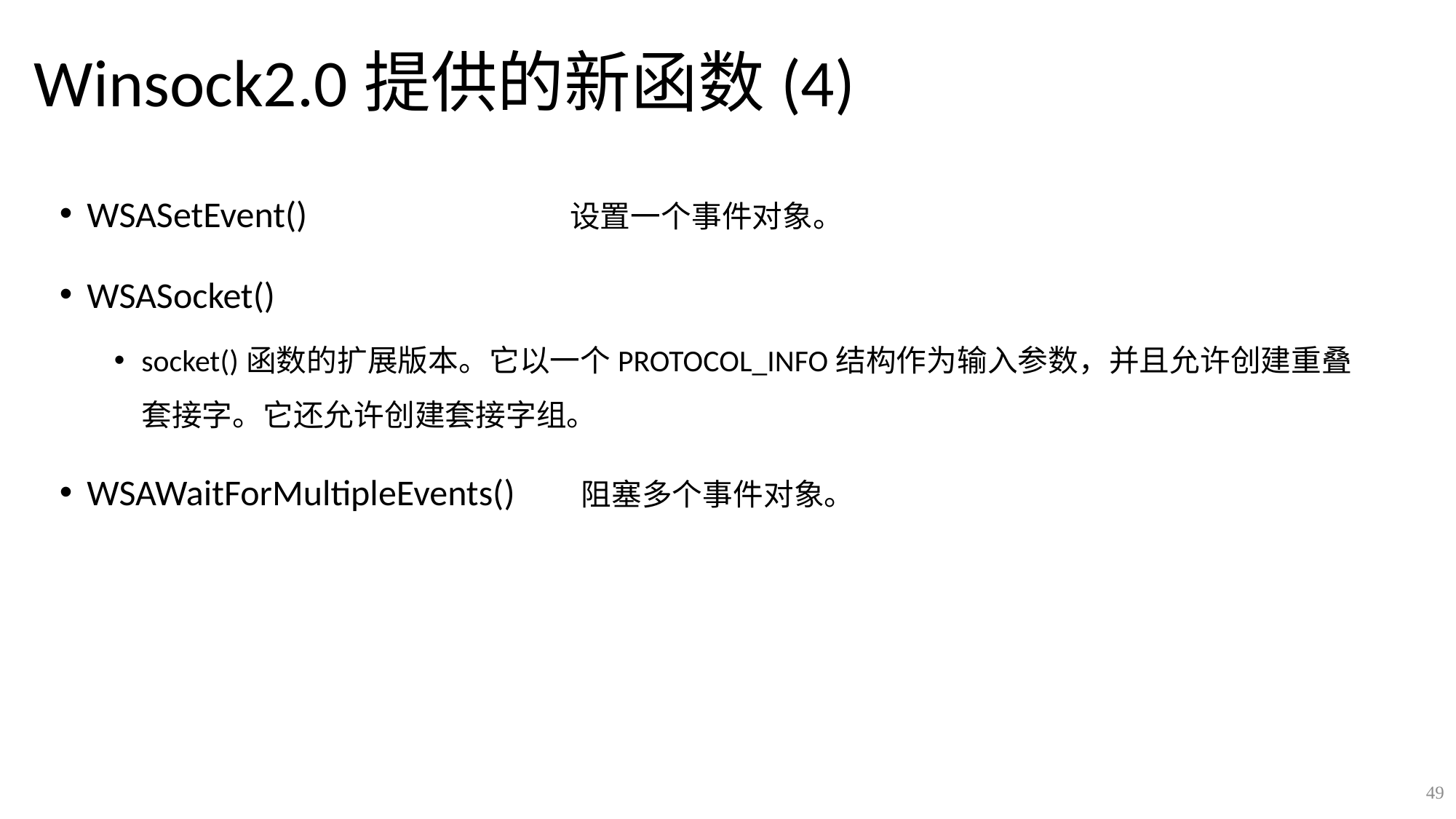

# Winsock2.0提供的新函数(4)
WSASetEvent()                               设置一个事件对象。
WSASocket()
socket()函数的扩展版本。它以一个PROTOCOL_INFO结构作为输入参数，并且允许创建重叠套接字。它还允许创建套接字组。
WSAWaitForMultipleEvents()       阻塞多个事件对象。
49